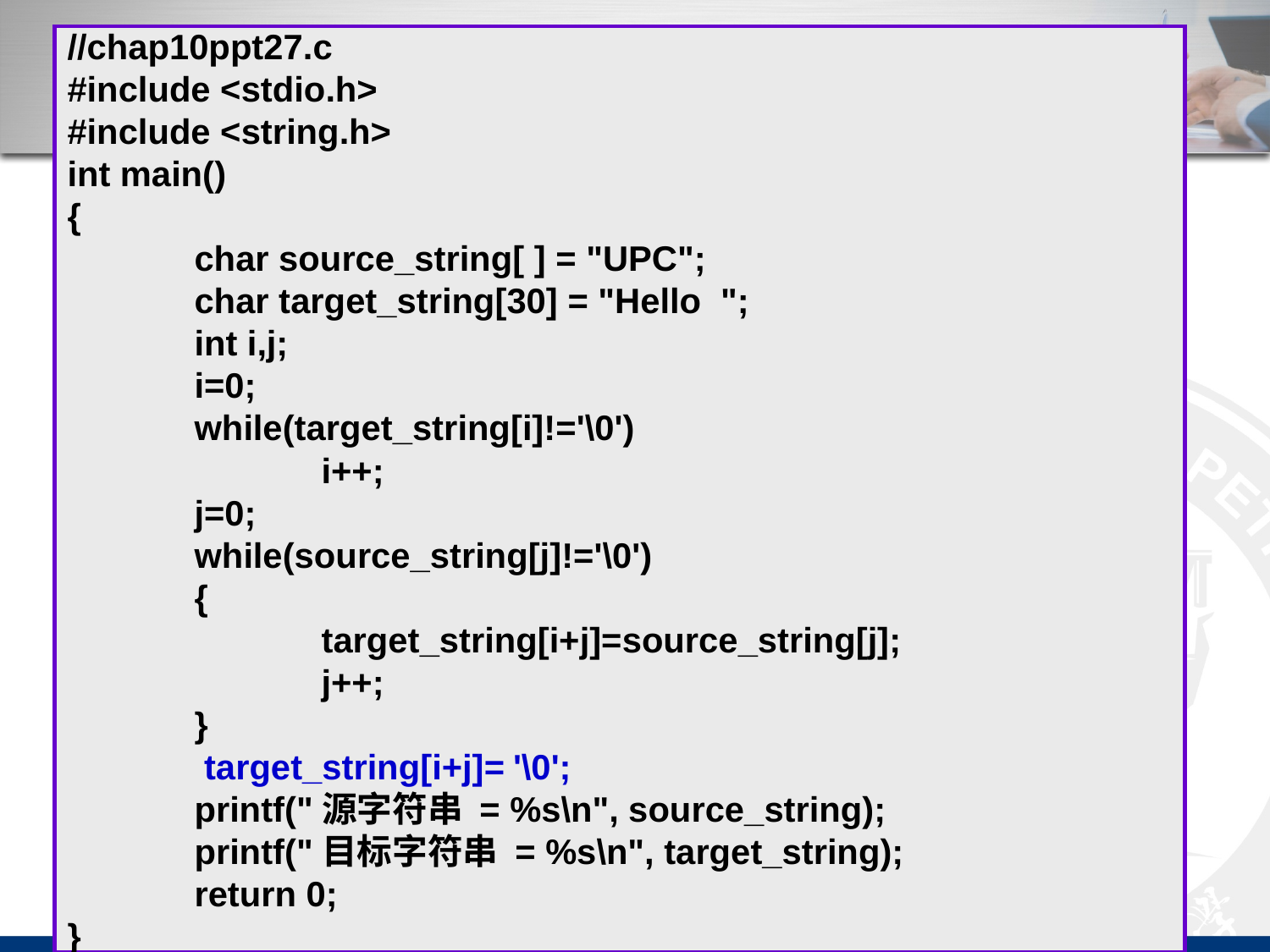

//chap10ppt27.c
#include <stdio.h>
#include <string.h>
int main()
{
	char source_string[ ] = "UPC";
	char target_string[30] = "Hello  ";
	int i,j;
	i=0;
	while(target_string[i]!='\0')
		i++;
	j=0;
	while(source_string[j]!='\0')
	{
		target_string[i+j]=source_string[j];
		j++;
	}
	 target_string[i+j]= '\0';
	printf("源字符串 = %s\n", source_string);
	printf("目标字符串 = %s\n", target_string);
	return 0;
}
# 字符串举例
【例1】不用strcat()函数，编程实现将两个字符串连接起来。